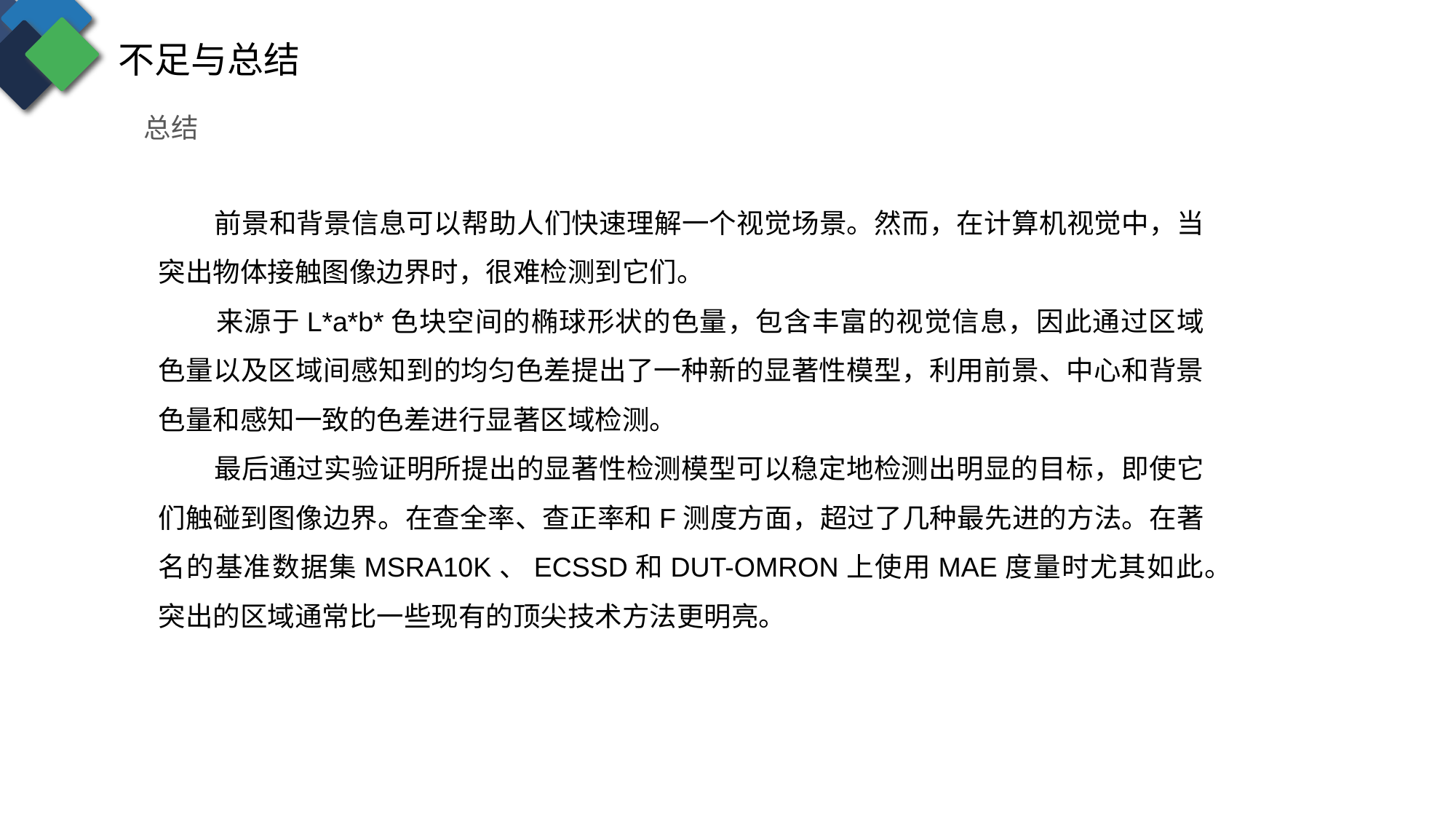

不足与总结
总结
  前景和背景信息可以帮助人们快速理解一个视觉场景。然而，在计算机视觉中，当突出物体接触图像边界时，很难检测到它们。
  来源于L*a*b*色块空间的椭球形状的色量，包含丰富的视觉信息，因此通过区域色量以及区域间感知到的均匀色差提出了一种新的显著性模型，利用前景、中心和背景色量和感知一致的色差进行显著区域检测。
  最后通过实验证明所提出的显著性检测模型可以稳定地检测出明显的目标，即使它们触碰到图像边界。在查全率、查正率和F测度方面，超过了几种最先进的方法。在著名的基准数据集MSRA10K、ECSSD和DUT-OMRON上使用MAE度量时尤其如此。突出的区域通常比一些现有的顶尖技术方法更明亮。